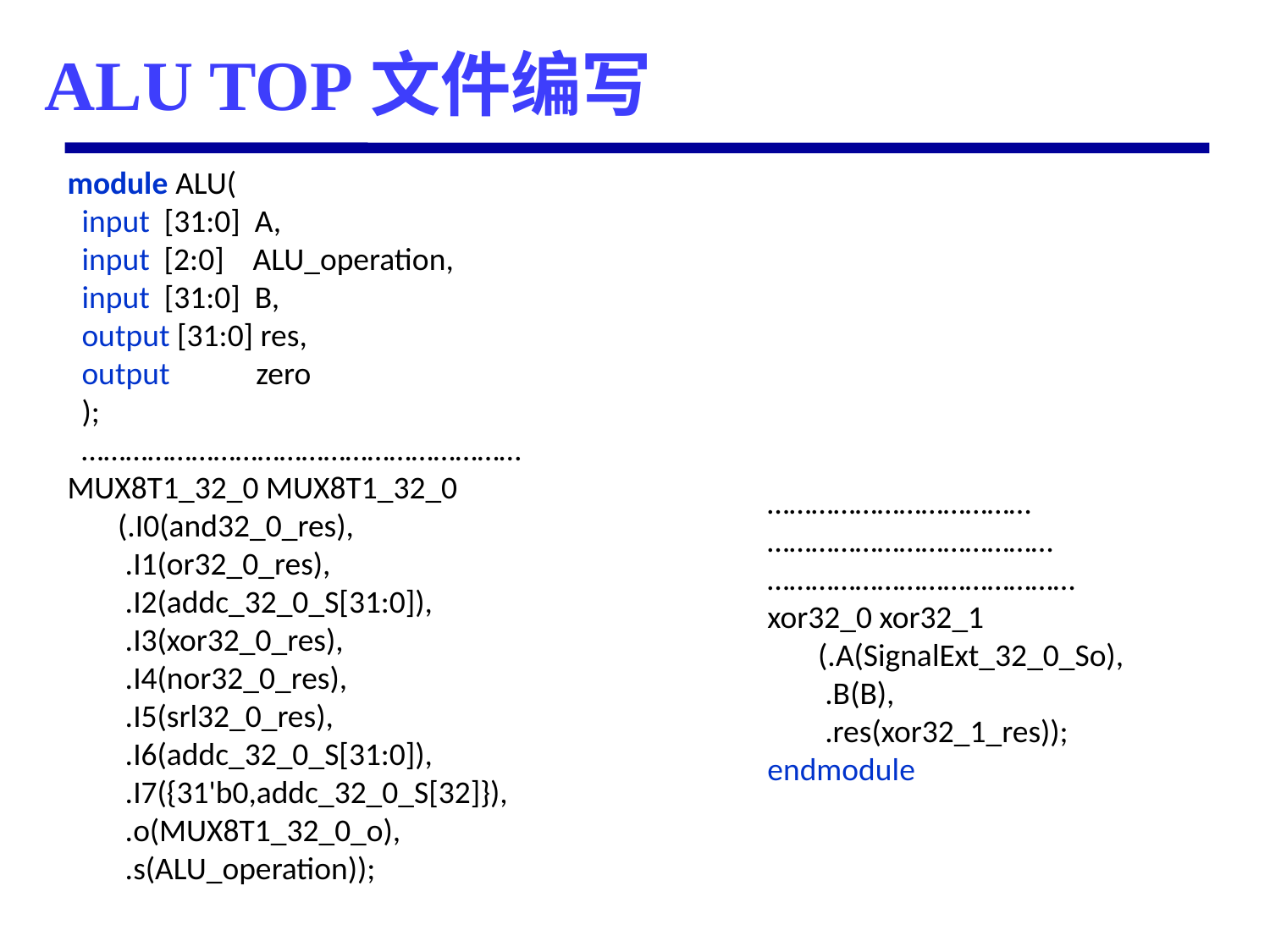

# ALU TOP文件编写
module ALU(
  input  [31:0]  A,
  input  [2:0]    ALU_operation,
  input  [31:0]  B,
  output [31:0] res,
  output            zero
  );
  ……………………………………………………
MUX8T1_32_0 MUX8T1_32_0
       (.I0(and32_0_res),
        .I1(or32_0_res),
        .I2(addc_32_0_S[31:0]),
        .I3(xor32_0_res),
        .I4(nor32_0_res),
        .I5(srl32_0_res),
        .I6(addc_32_0_S[31:0]),
        .I7({31'b0,addc_32_0_S[32]}),
        .o(MUX8T1_32_0_o),
        .s(ALU_operation));
………………………………
…………………………………
……………………………………
xor32_0 xor32_1
       (.A(SignalExt_32_0_So),
        .B(B),
        .res(xor32_1_res));
endmodule